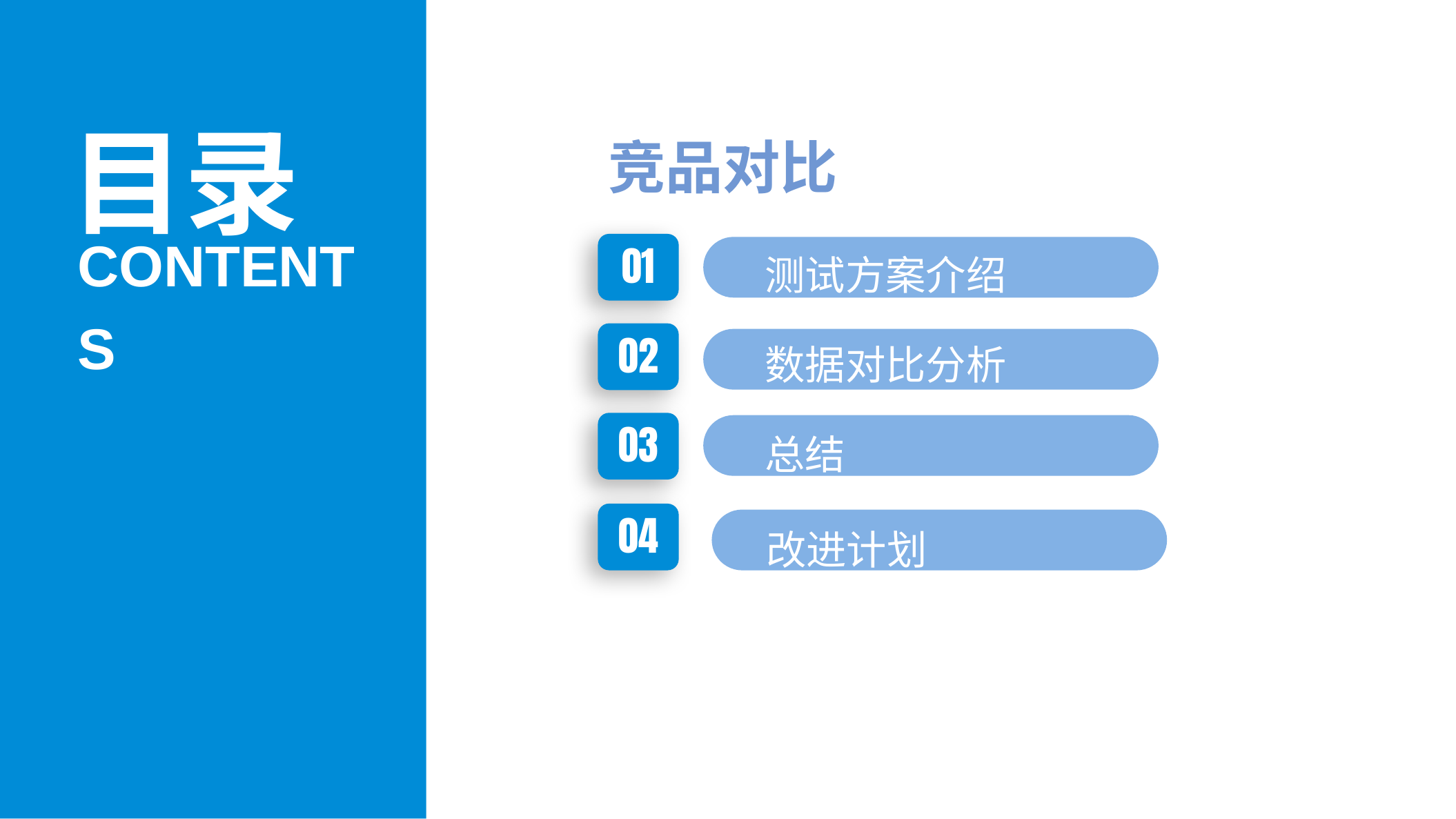

目录
竞品对比
contents
01
测试方案介绍

02
数据对比分析

03
总结

04
总结

改进计划